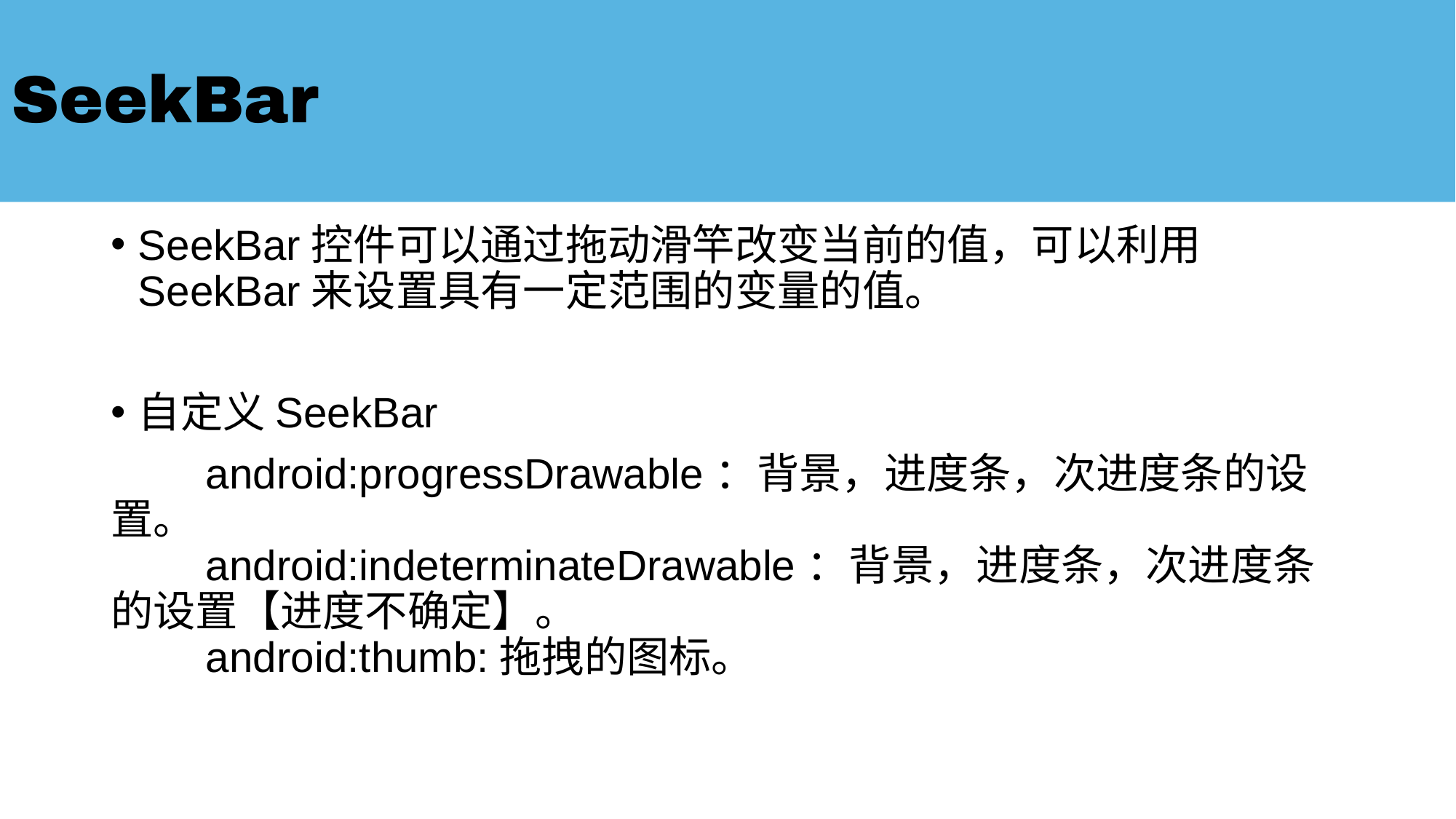

# SeekBar
SeekBar控件可以通过拖动滑竿改变当前的值，可以利用SeekBar来设置具有一定范围的变量的值。

自定义SeekBar
　　android:progressDrawable：背景，进度条，次进度条的设置。
　　android:indeterminateDrawable：背景，进度条，次进度条的设置【进度不确定】。
　　android:thumb:拖拽的图标。